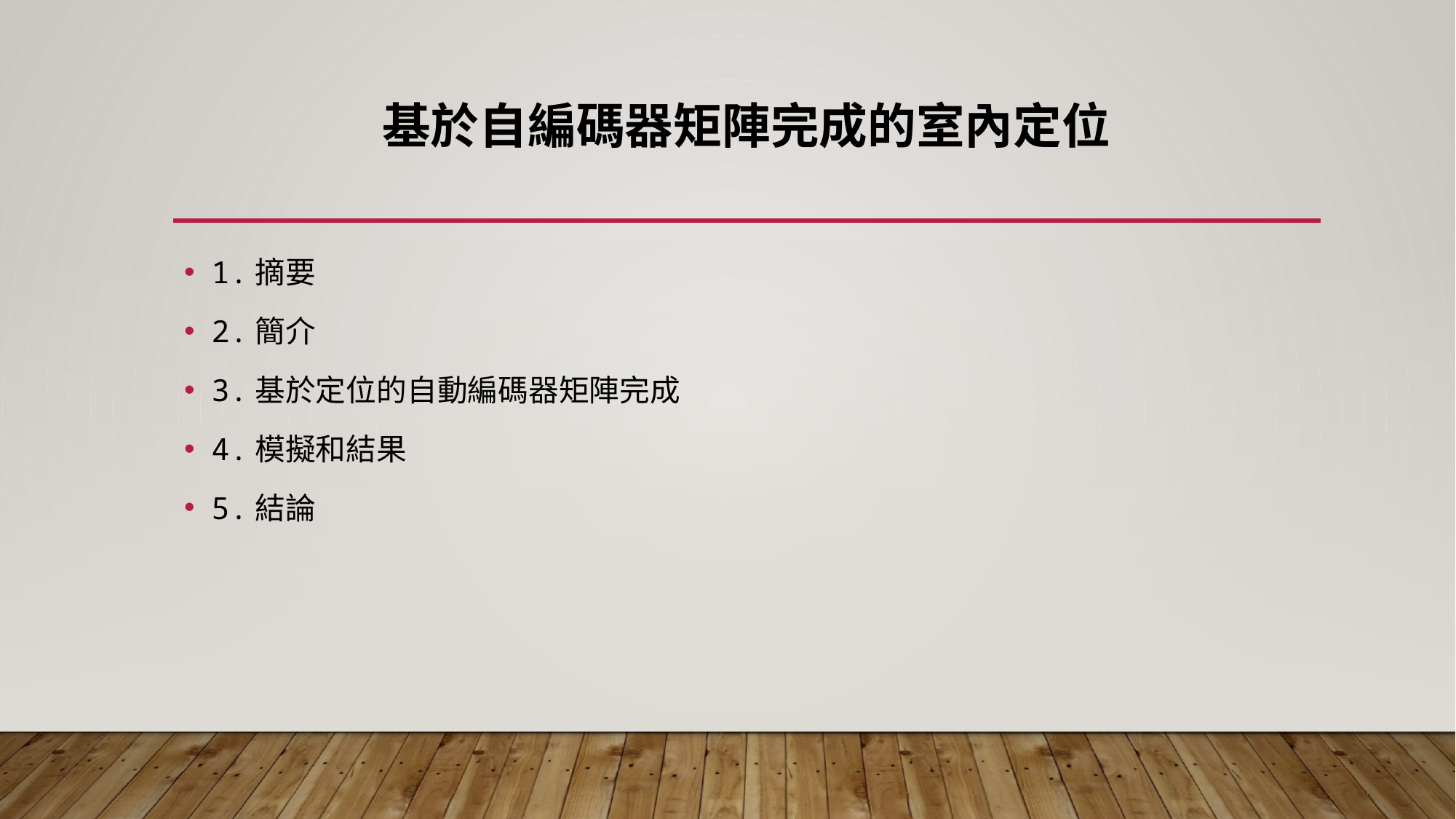

# 基於自編碼器矩陣完成的室內定位
1.摘要
2.簡介
3.基於定位的自動編碼器矩陣完成
4.模擬和結果
5.結論